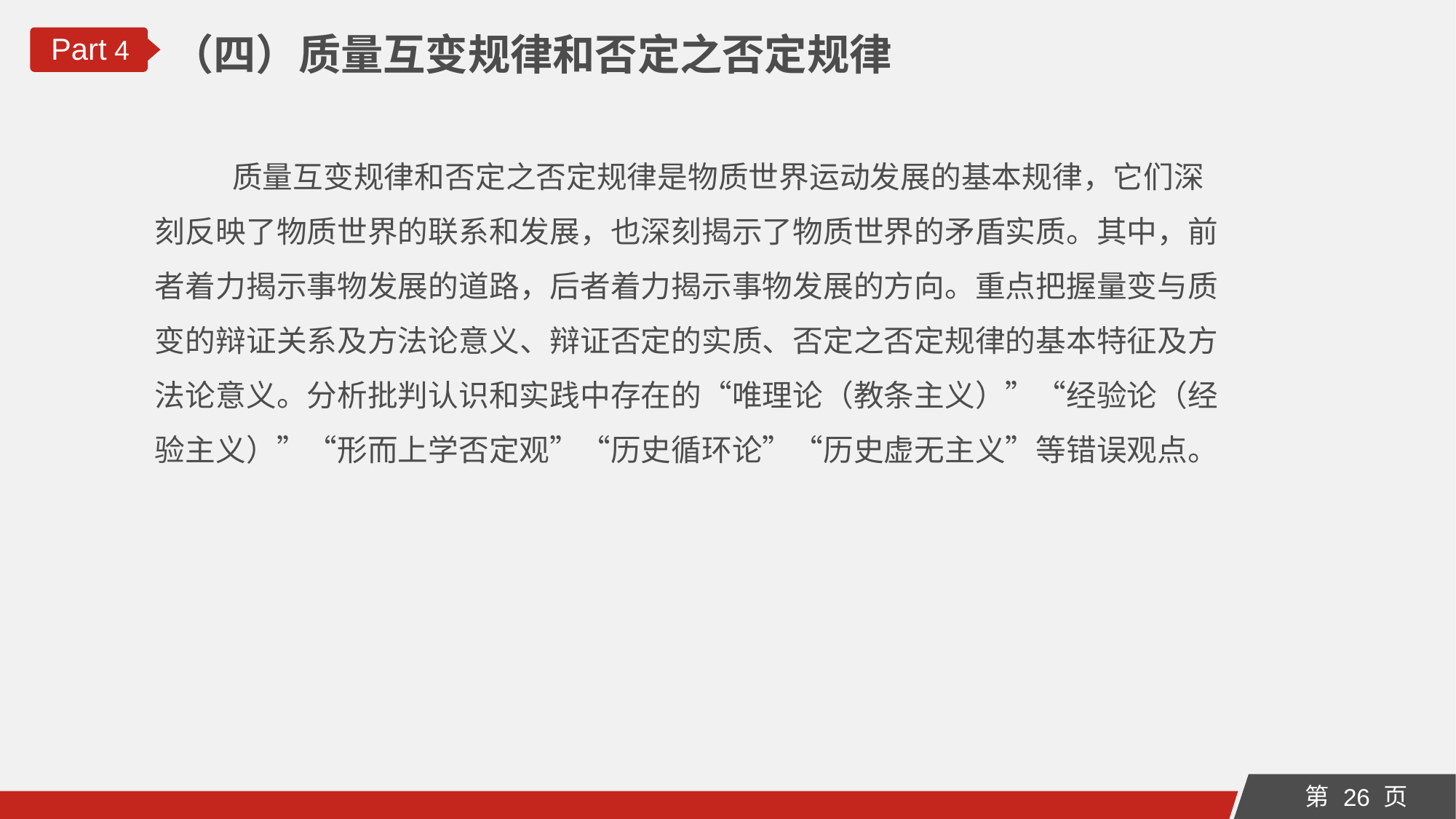

（四）质量互变规律和否定之否定规律
Part 4

质量互变规律和否定之否定规律是物质世界运动发展的基本规律，它们深刻反映了物质世界的联系和发展，也深刻揭示了物质世界的矛盾实质。其中，前者着力揭示事物发展的道路，后者着力揭示事物发展的方向。重点把握量变与质变的辩证关系及方法论意义、辩证否定的实质、否定之否定规律的基本特征及方法论意义。分析批判认识和实践中存在的“唯理论（教条主义）”“经验论（经验主义）”“形而上学否定观”“历史循环论”“历史虚无主义”等错误观点。